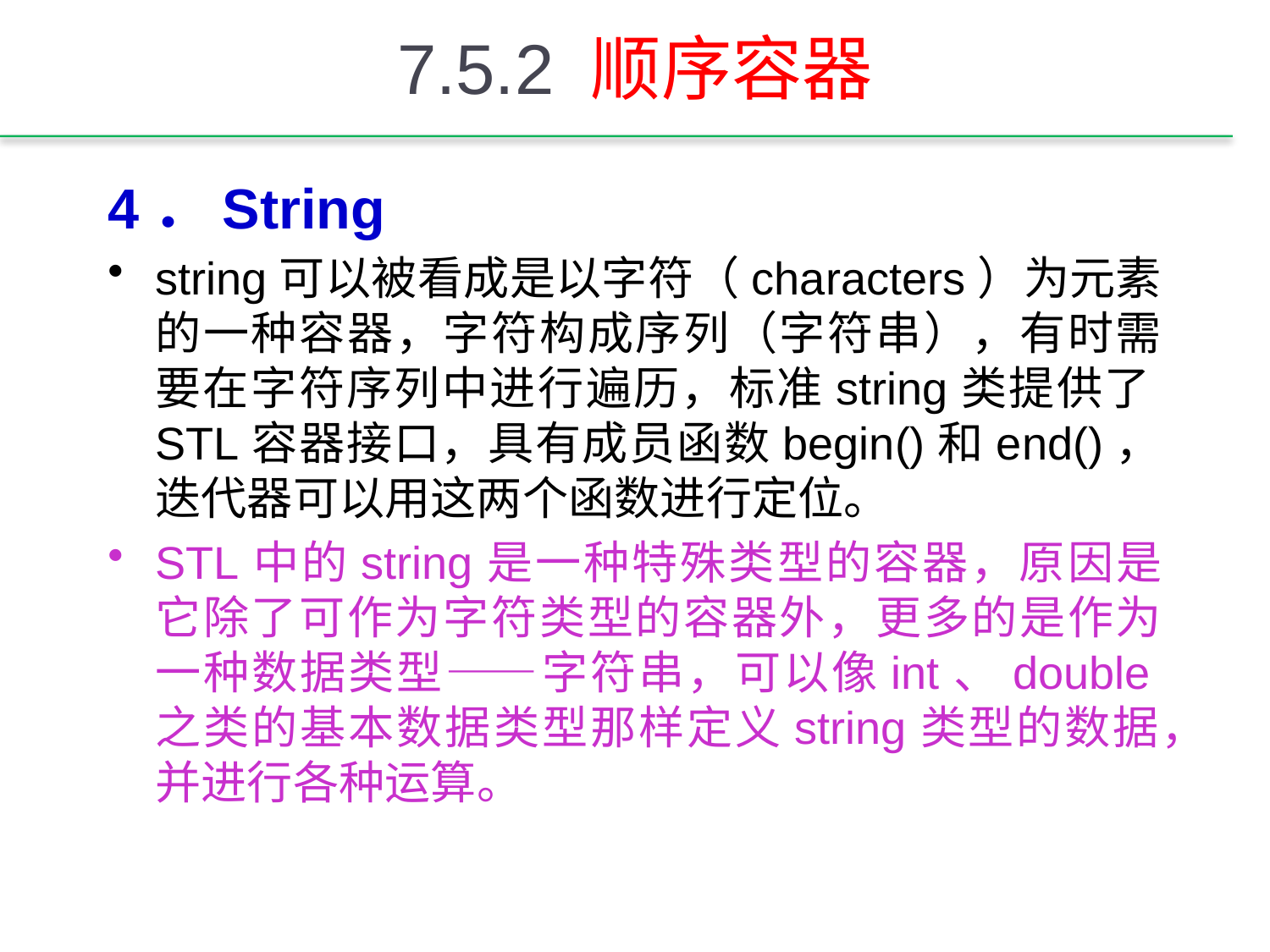

# 7.5.2 顺序容器
4．String
string可以被看成是以字符（characters）为元素的一种容器，字符构成序列（字符串），有时需要在字符序列中进行遍历，标准string类提供了STL容器接口，具有成员函数begin()和end()，迭代器可以用这两个函数进行定位。
STL中的string是一种特殊类型的容器，原因是它除了可作为字符类型的容器外，更多的是作为一种数据类型——字符串，可以像int、double之类的基本数据类型那样定义string类型的数据，并进行各种运算。